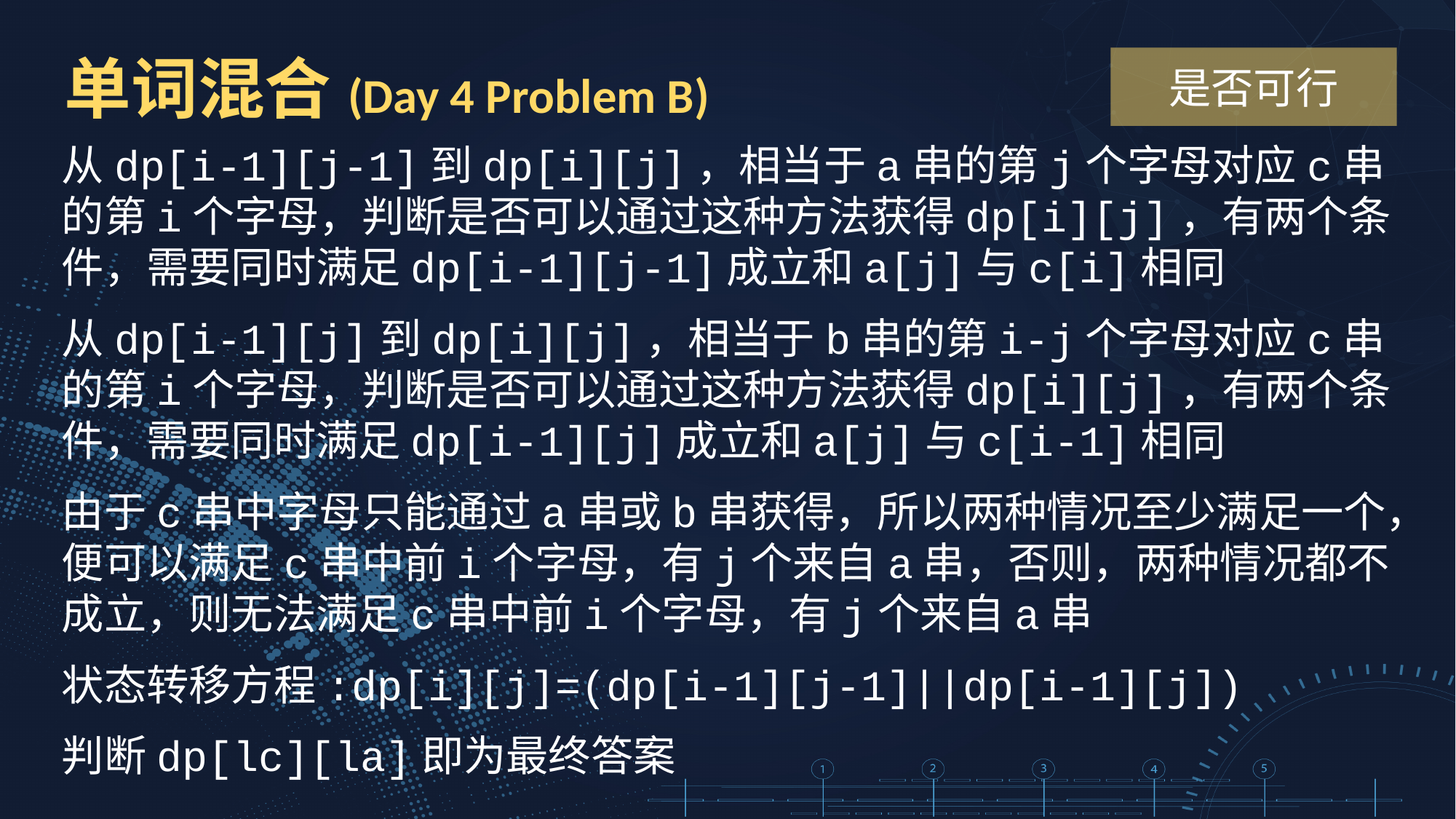

单词混合(Day 4 Problem B)
是否可行
从dp[i-1][j-1]到dp[i][j]，相当于a串的第j个字母对应c串的第i个字母，判断是否可以通过这种方法获得dp[i][j]，有两个条件，需要同时满足dp[i-1][j-1]成立和a[j]与c[i]相同
从dp[i-1][j]到dp[i][j]，相当于b串的第i-j个字母对应c串的第i个字母，判断是否可以通过这种方法获得dp[i][j]，有两个条件，需要同时满足dp[i-1][j]成立和a[j]与c[i-1]相同
由于c串中字母只能通过a串或b串获得，所以两种情况至少满足一个，便可以满足c串中前i个字母，有j个来自a串，否则，两种情况都不成立，则无法满足c串中前i个字母，有j个来自a串
状态转移方程:dp[i][j]=(dp[i-1][j-1]||dp[i-1][j])
判断dp[lc][la]即为最终答案